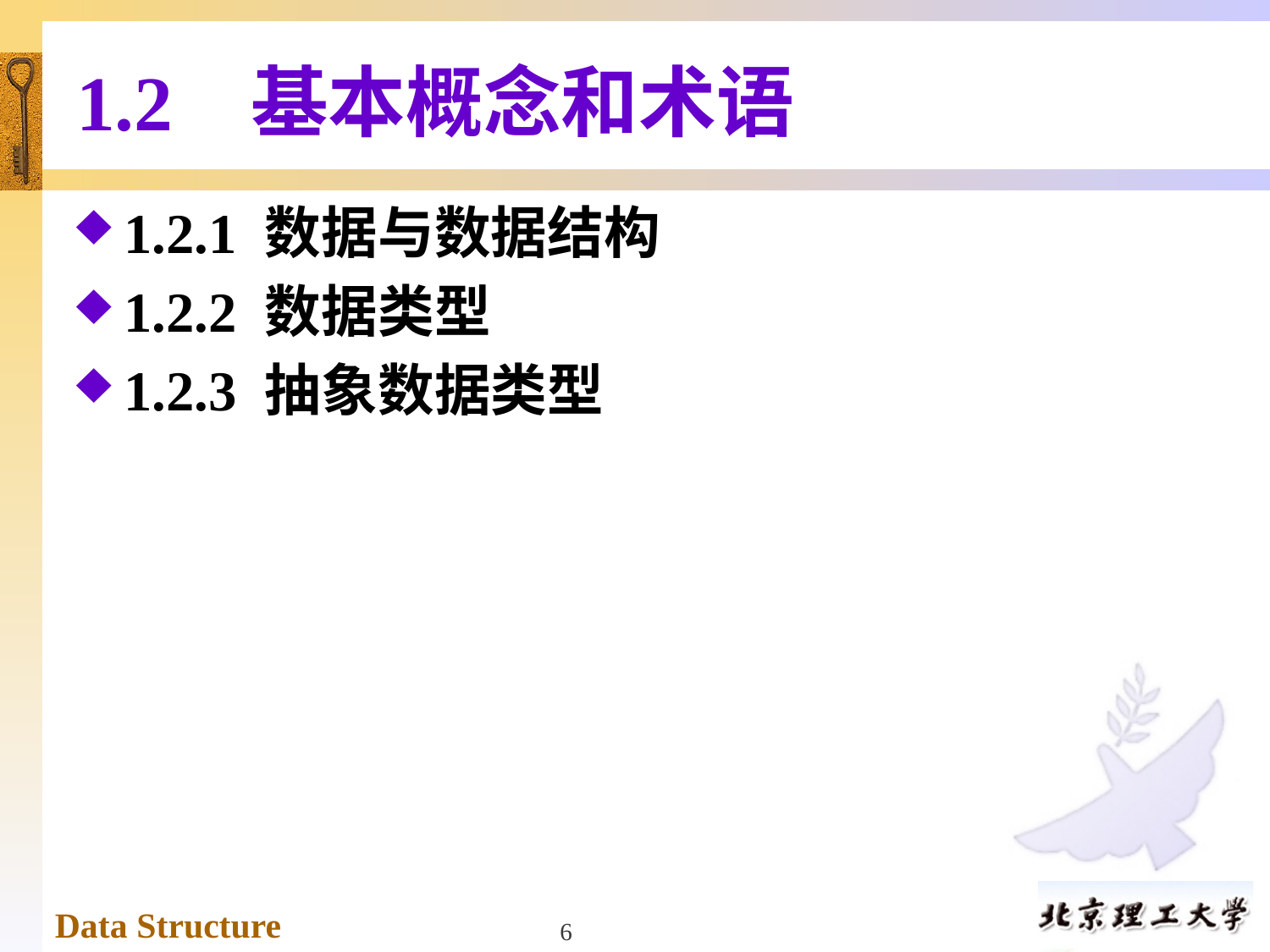

# 1.2   基本概念和术语
1.2.1 数据与数据结构
1.2.2 数据类型
1.2.3 抽象数据类型
6